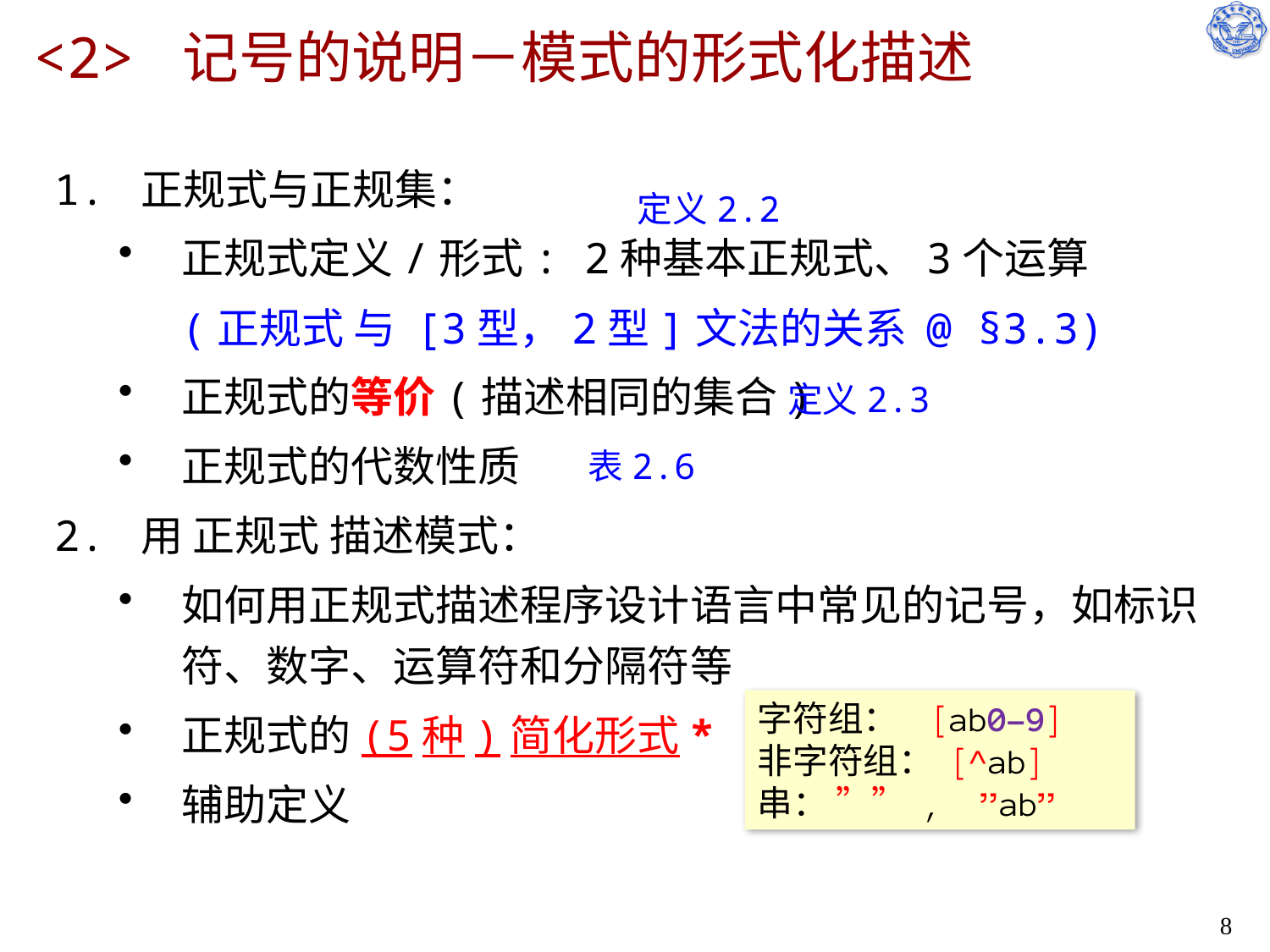

<2> 记号的说明－模式的形式化描述
1. 正规式与正规集：
正规式定义/形式: 2种基本正规式、3个运算
(正规式 与 [3型，2型]文法的关系 @ §3.3)
正规式的等价(描述相同的集合)
正规式的代数性质
2. 用 正规式 描述模式：
如何用正规式描述程序设计语言中常见的记号，如标识符、数字、运算符和分隔符等
正规式的(5种)简化形式*
辅助定义
定义2.2
定义2.3
表2.6
字符组：   [ab0-9]
非字符组： [^ab]
串： ”” ,  ”ab”
8